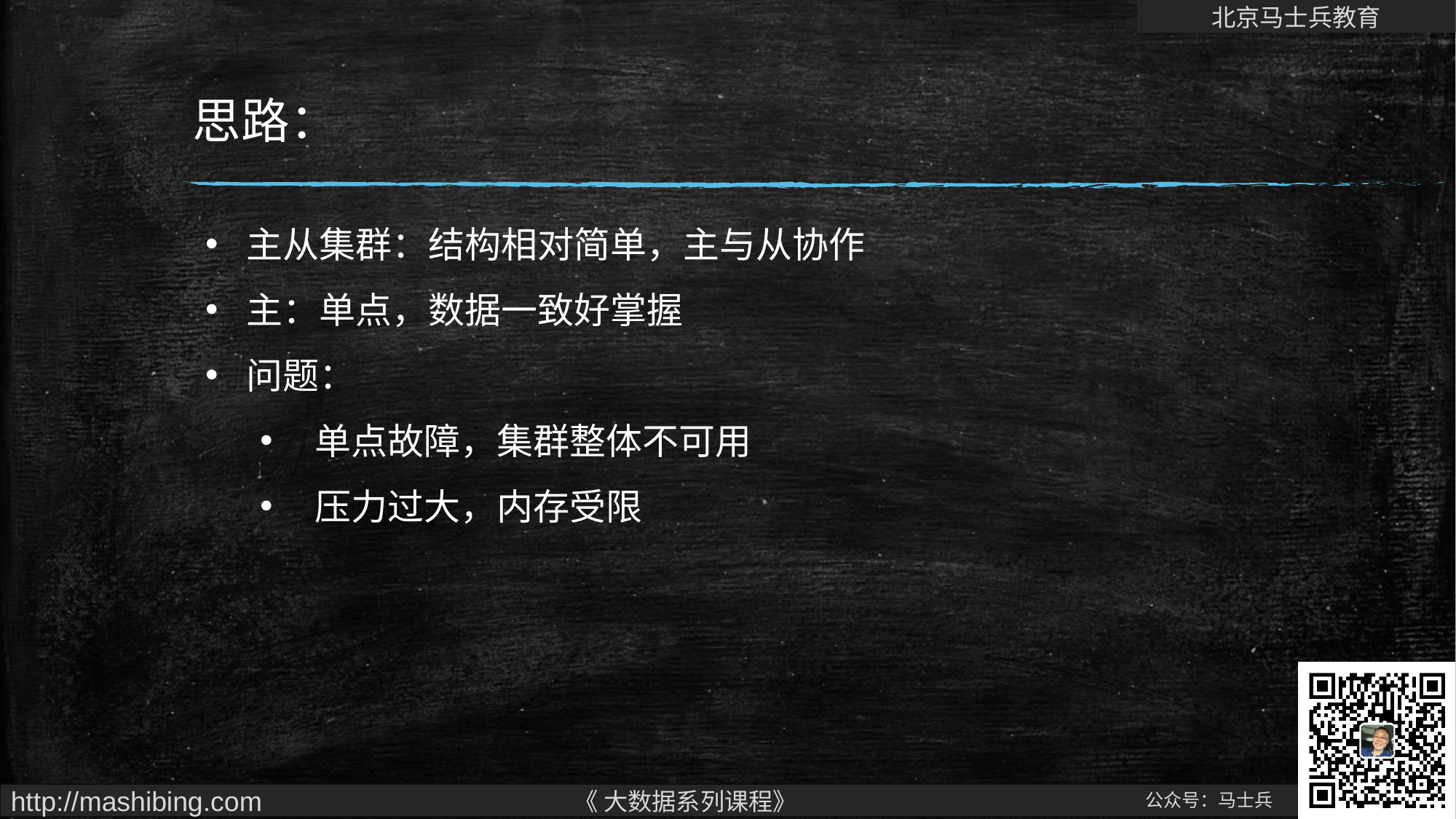

# 思路：
主从集群：结构相对简单，主与从协作
主：单点，数据一致好掌握
问题：
单点故障，集群整体不可用
压力过大，内存受限